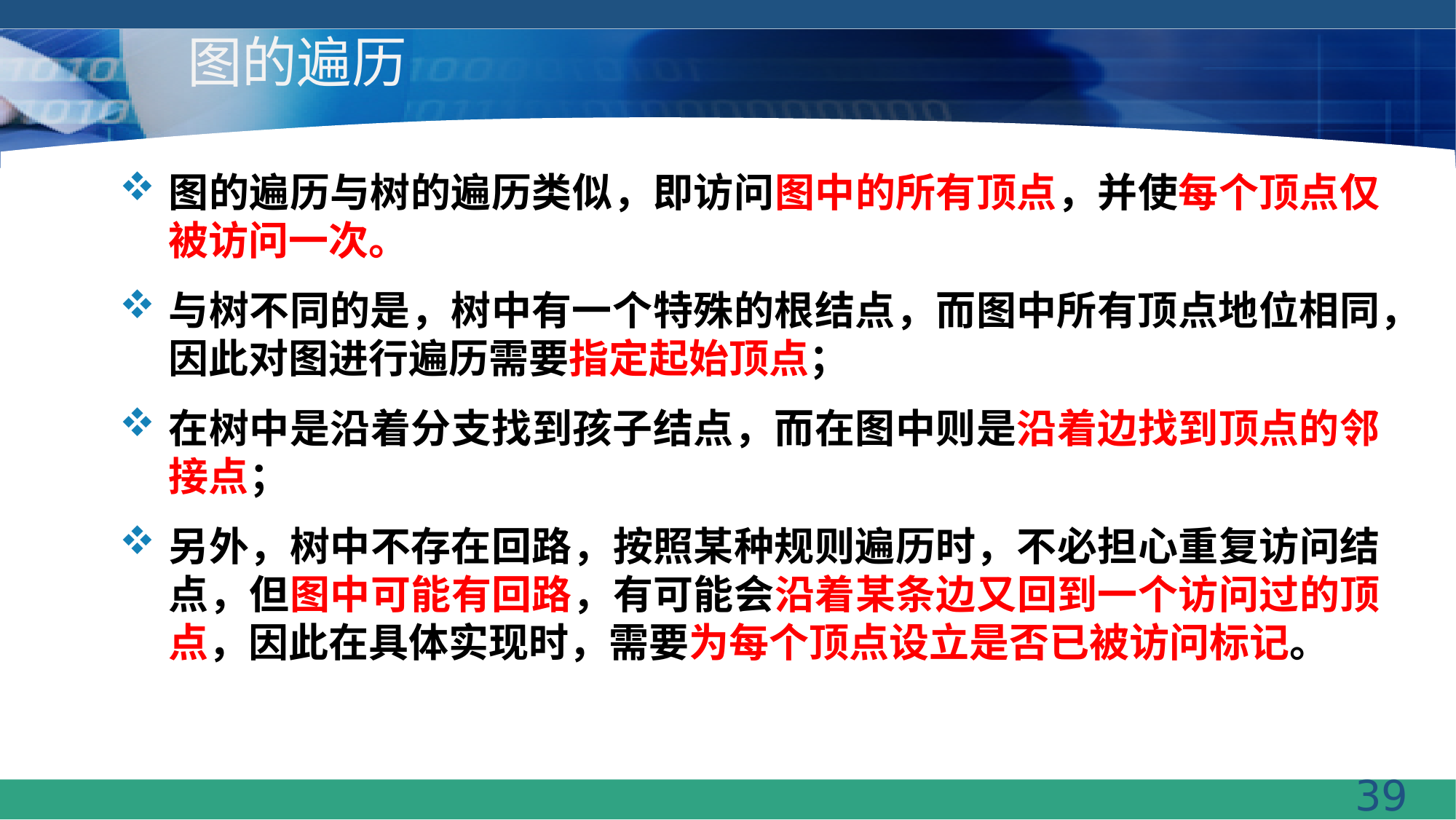

# 图的遍历
图的遍历与树的遍历类似，即访问图中的所有顶点，并使每个顶点仅被访问一次。
与树不同的是，树中有一个特殊的根结点，而图中所有顶点地位相同，因此对图进行遍历需要指定起始顶点；
在树中是沿着分支找到孩子结点，而在图中则是沿着边找到顶点的邻接点；
另外，树中不存在回路，按照某种规则遍历时，不必担心重复访问结点，但图中可能有回路，有可能会沿着某条边又回到一个访问过的顶点，因此在具体实现时，需要为每个顶点设立是否已被访问标记。